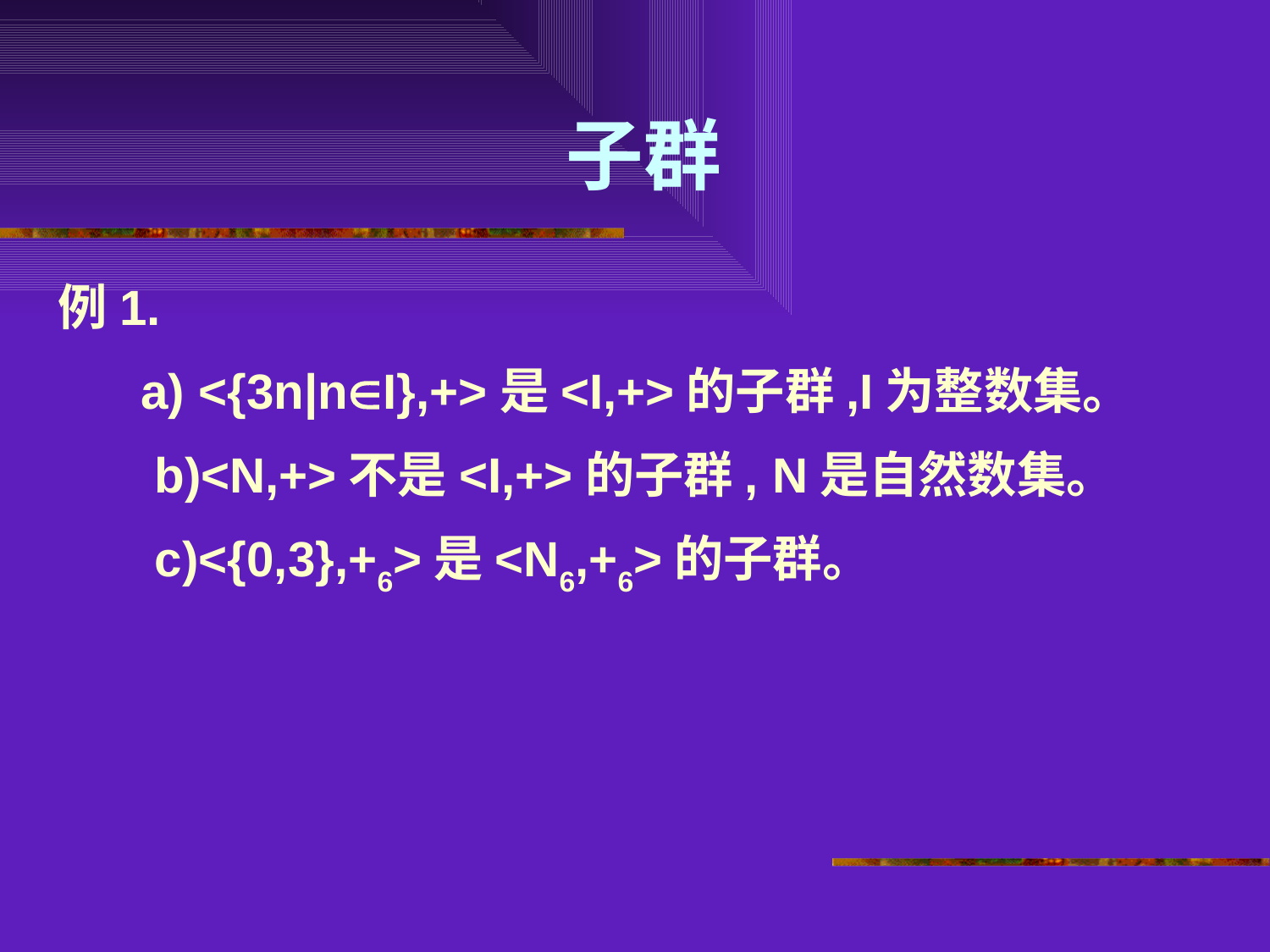

# 子群
例1.
      a) <{3n|n∈I},+>是<I,+>的子群,I为整数集。
       b)<N,+>不是<I,+>的子群, N是自然数集。
       c)<{0,3},+6>是<N6,+6>的子群。